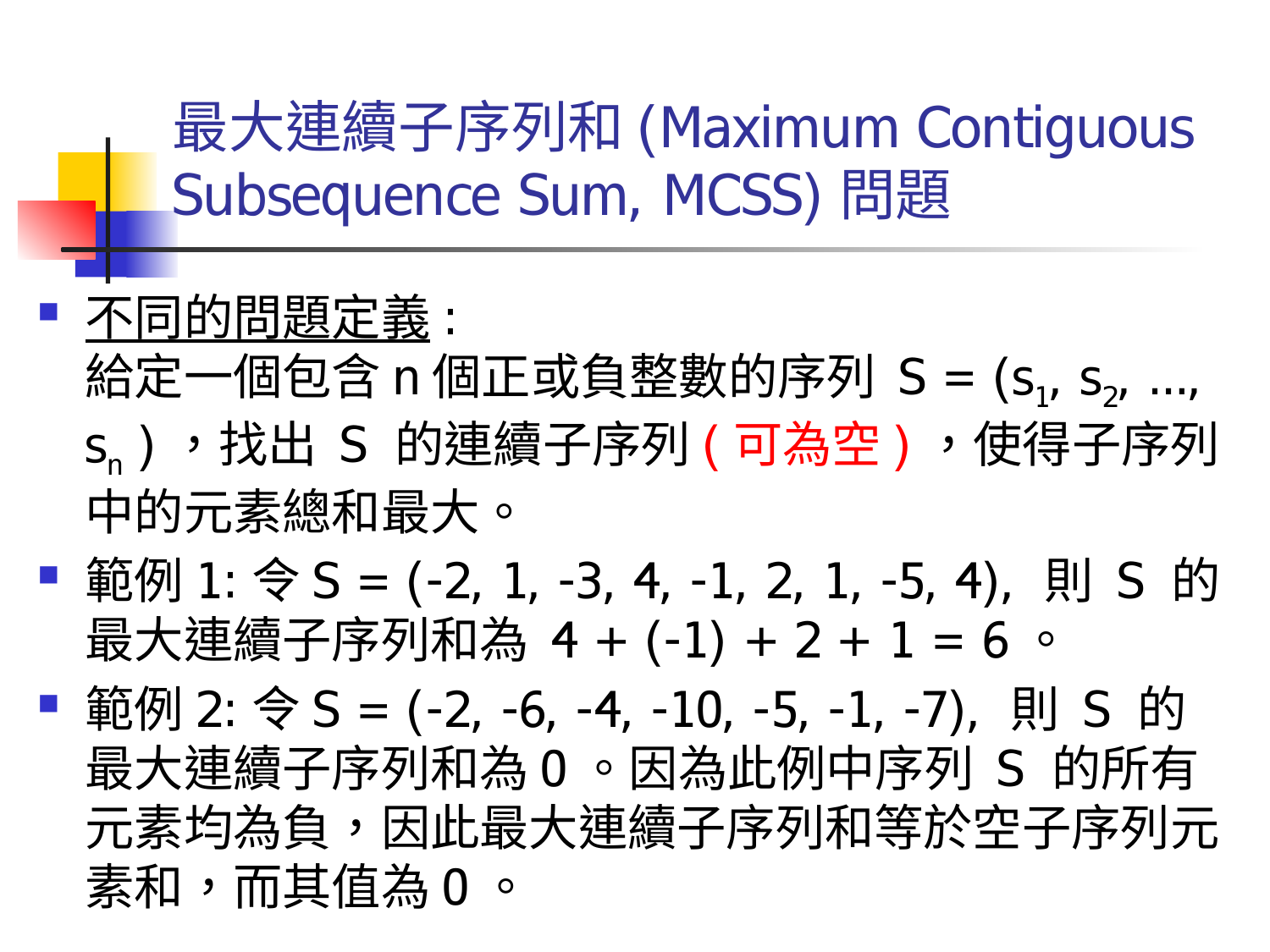

# 最大連續子序列和(Maximum Contiguous Subsequence Sum, MCSS)問題
不同的問題定義:
給定一個包含n個正或負整數的序列 S = (s1, s2, …, sn )，找出 S 的連續子序列(可為空)，使得子序列中的元素總和最大。
範例1:令S = (-2, 1, -3, 4, -1, 2, 1, -5, 4), 則 S 的最大連續子序列和為 4 + (-1) + 2 + 1 = 6。
範例2:令S = (-2, -6, -4, -10, -5, -1, -7), 則 S 的最大連續子序列和為0。因為此例中序列 S 的所有元素均為負，因此最大連續子序列和等於空子序列元素和，而其值為0。